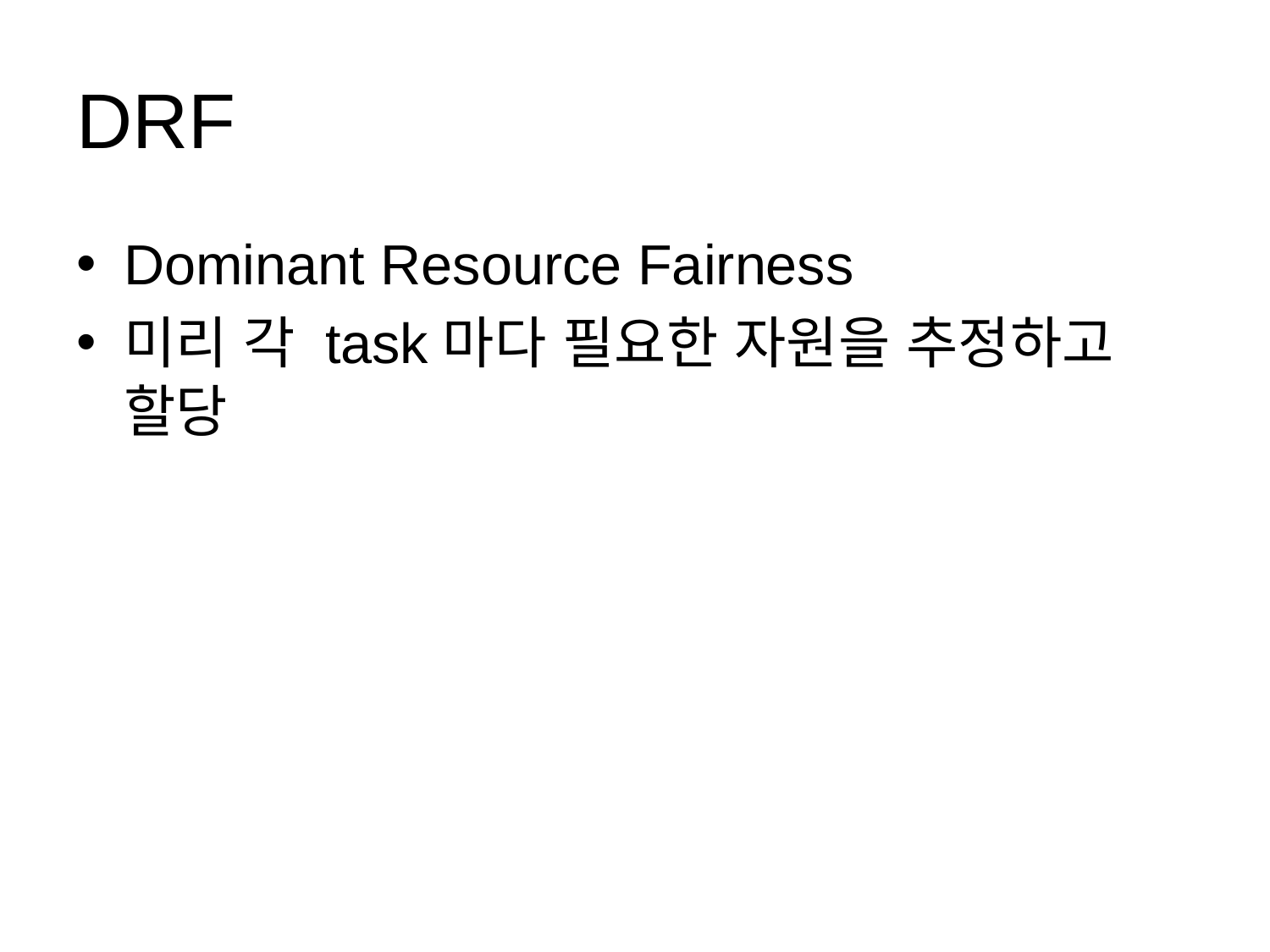

# DRF
Dominant Resource Fairness
미리 각 task마다 필요한 자원을 추정하고 할당